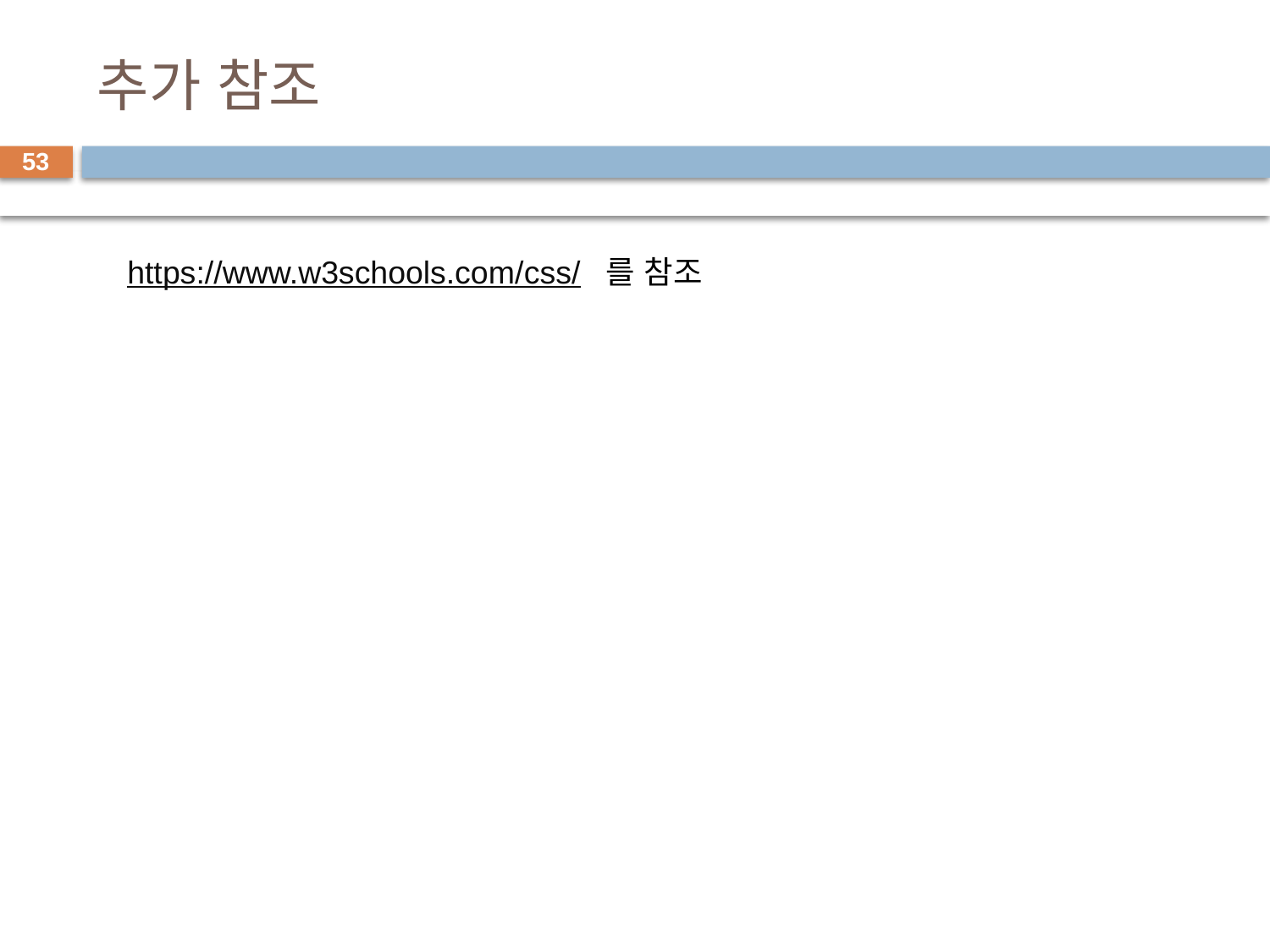

# 추가 참조
53
https://www.w3schools.com/css/  를 참조